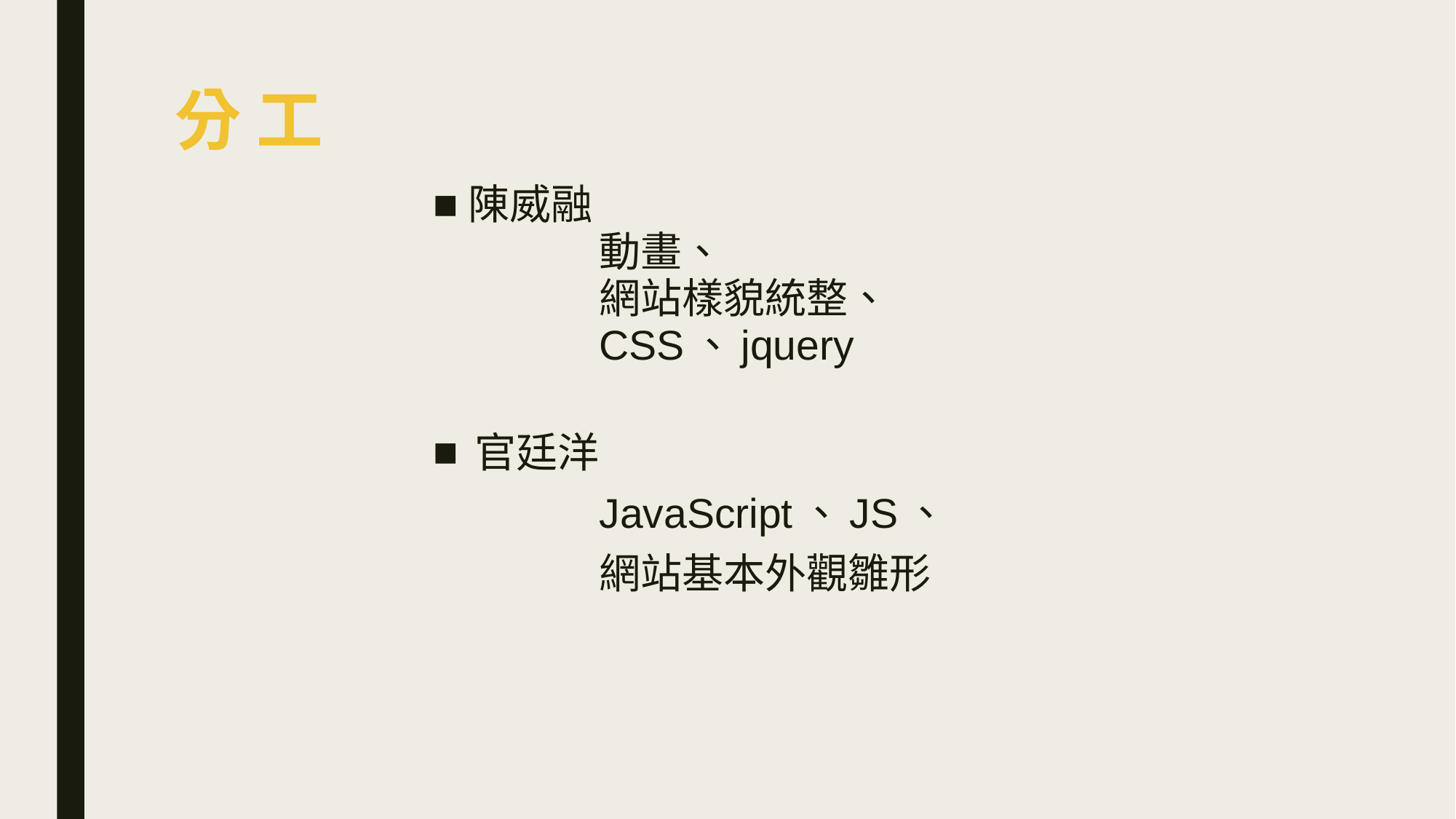

# 分 工
陳威融
動畫、
網站樣貌統整、
CSS、jquery

官廷洋
JavaScript、JS、
網站基本外觀雛形